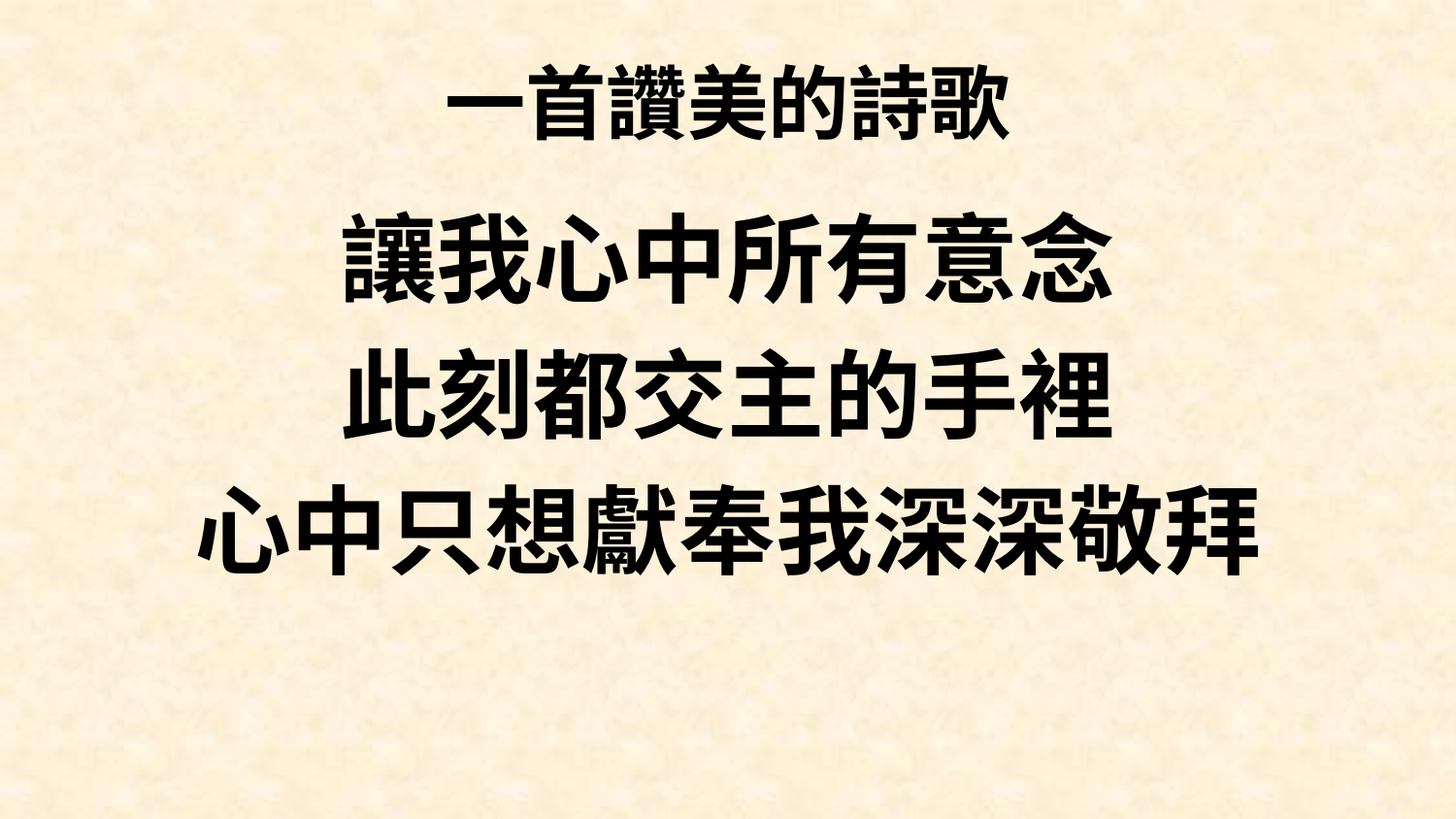

# 一首讚美的詩歌
讓我心中所有意念
此刻都交主的手裡
心中只想獻奉我深深敬拜